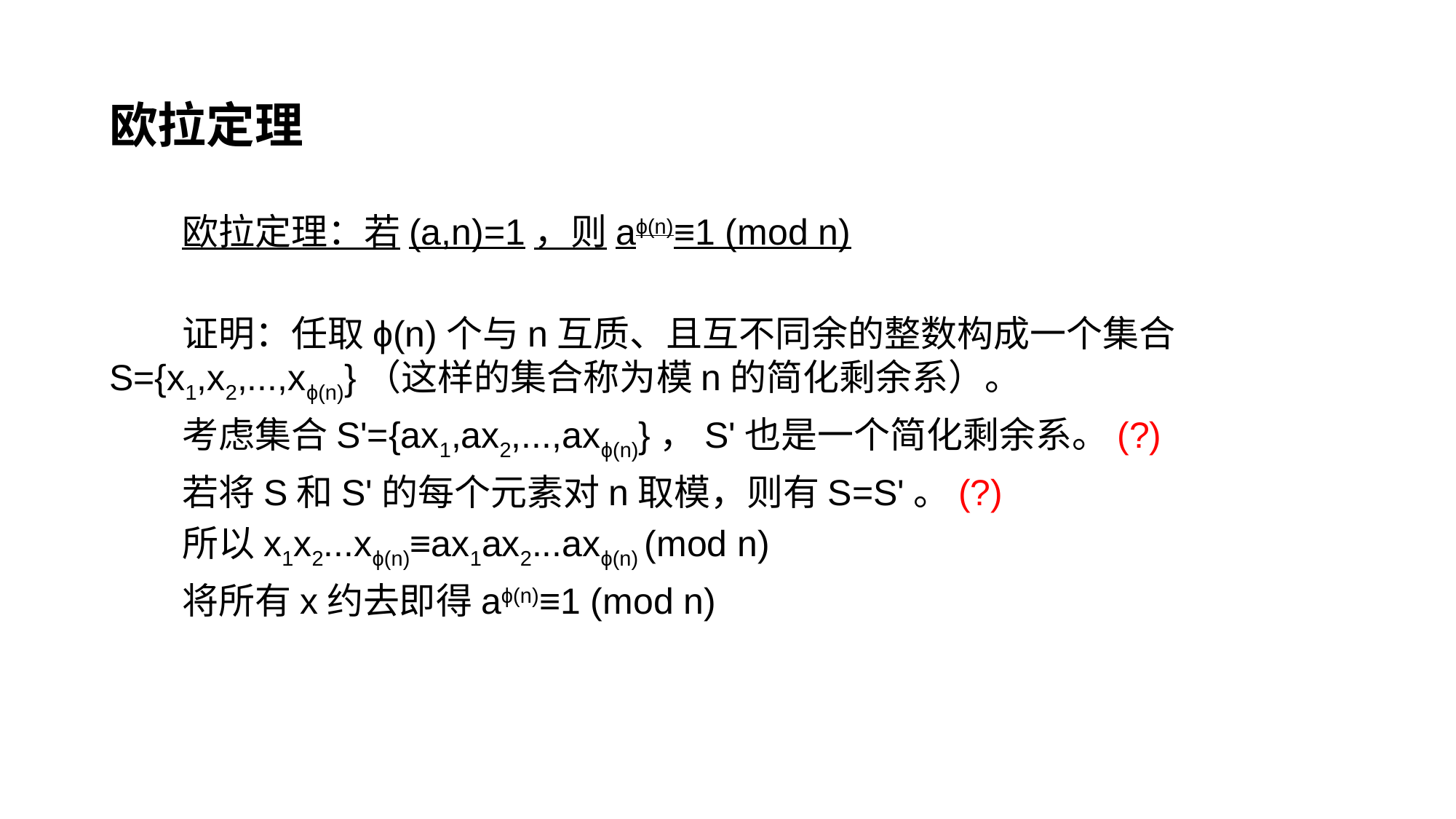

# 欧拉定理
欧拉定理：若(a,n)=1，则aϕ(n)≡1 (mod n)

证明：任取ϕ(n)个与n互质、且互不同余的整数构成一个集合S={x1,x2,...,xϕ(n)}（这样的集合称为模n的简化剩余系）。
考虑集合S'={ax1,ax2,...,axϕ(n)}，S'也是一个简化剩余系。(?)
若将S和S'的每个元素对n取模，则有S=S'。(?)
所以x1x2...xϕ(n)≡ax1ax2...axϕ(n) (mod n)
将所有x约去即得aϕ(n)≡1 (mod n)